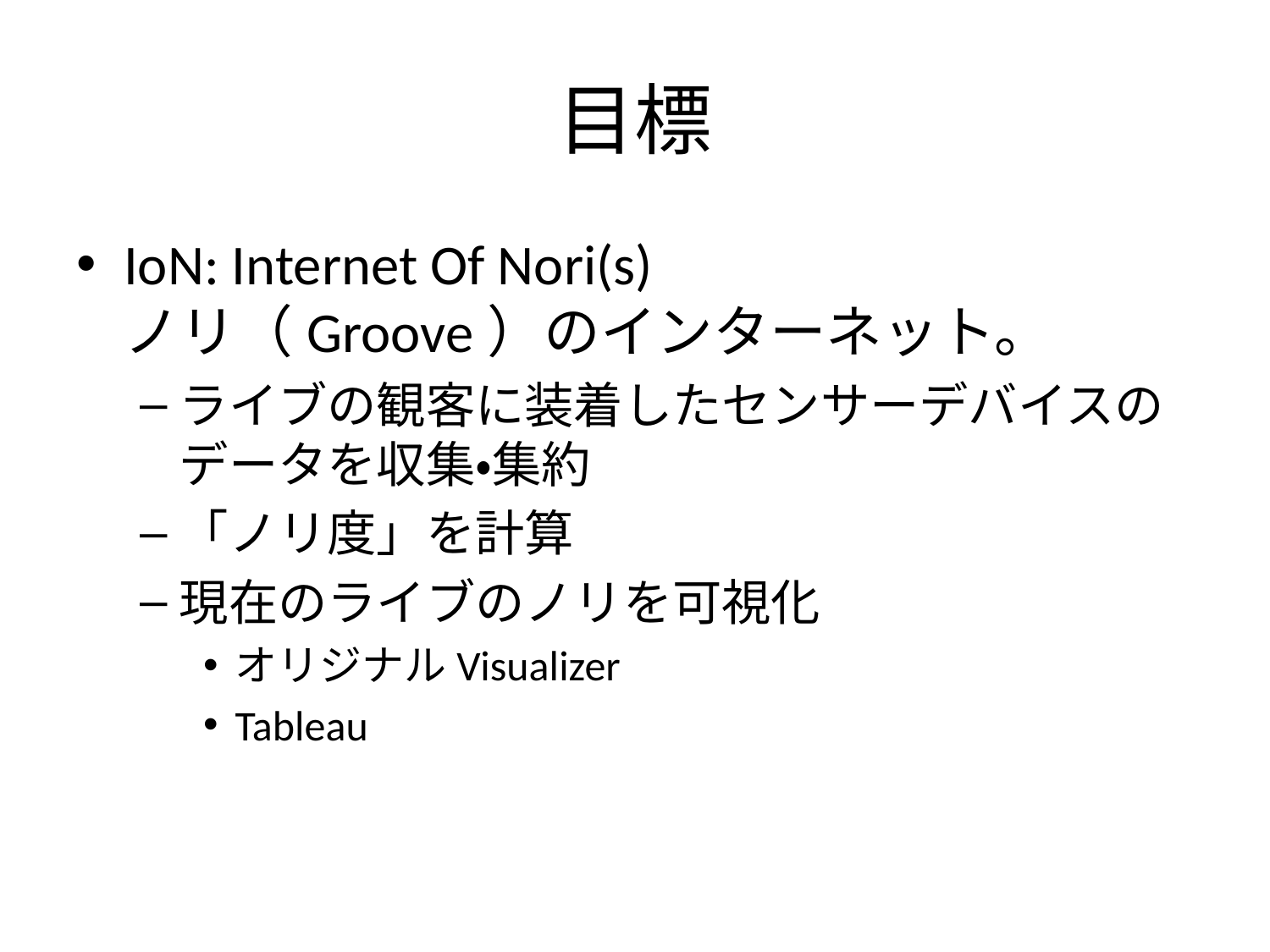

# 目標
IoN: Internet Of Nori(s)
ノリ（Groove）のインターネット。
ライブの観客に装着したセンサーデバイスのデータを収集・集約
「ノリ度」を計算
現在のライブのノリを可視化
オリジナルVisualizer
Tableau